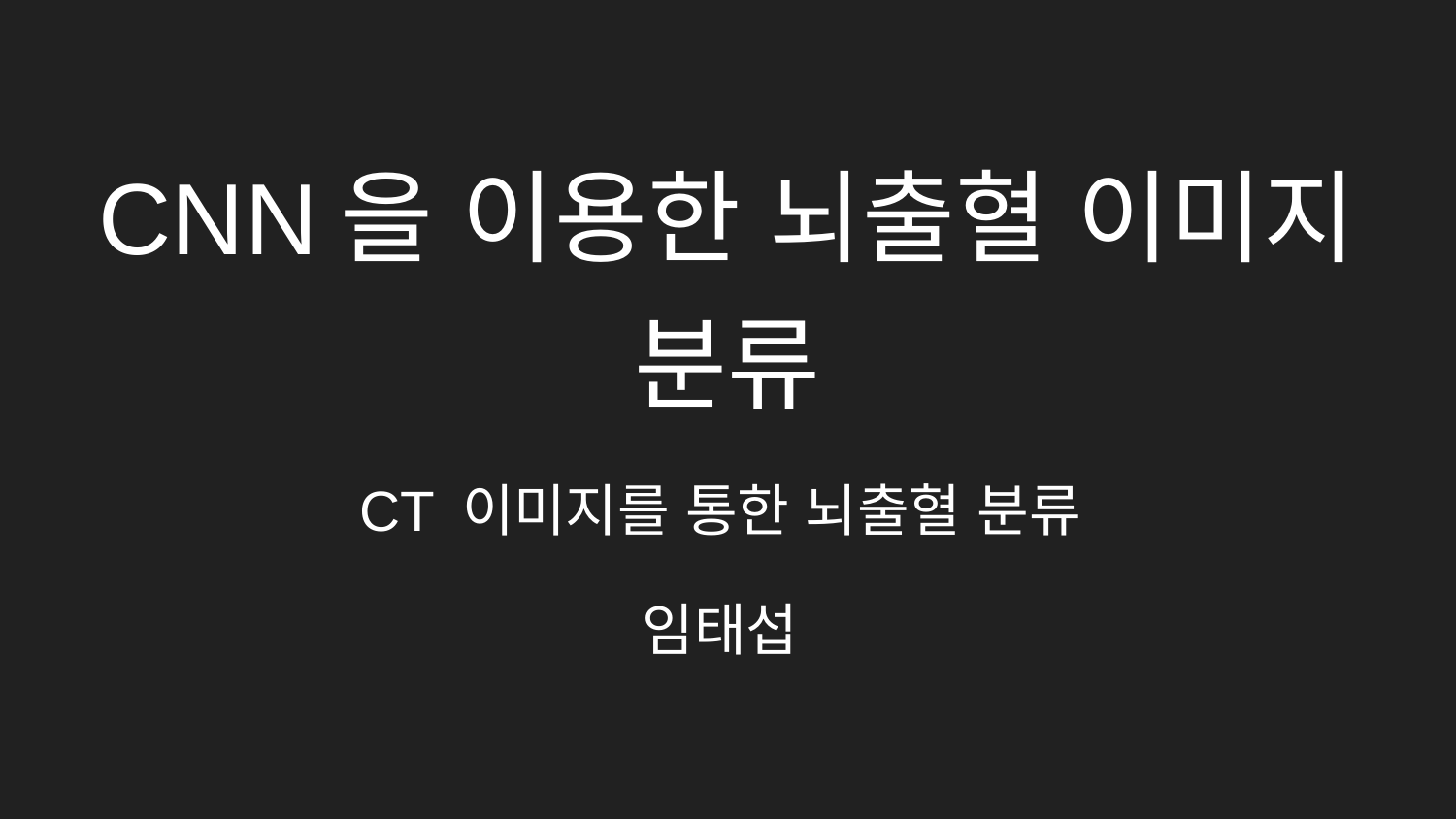

# CNN을 이용한 뇌출혈 이미지 분류
CT 이미지를 통한 뇌출혈 분류
임태섭